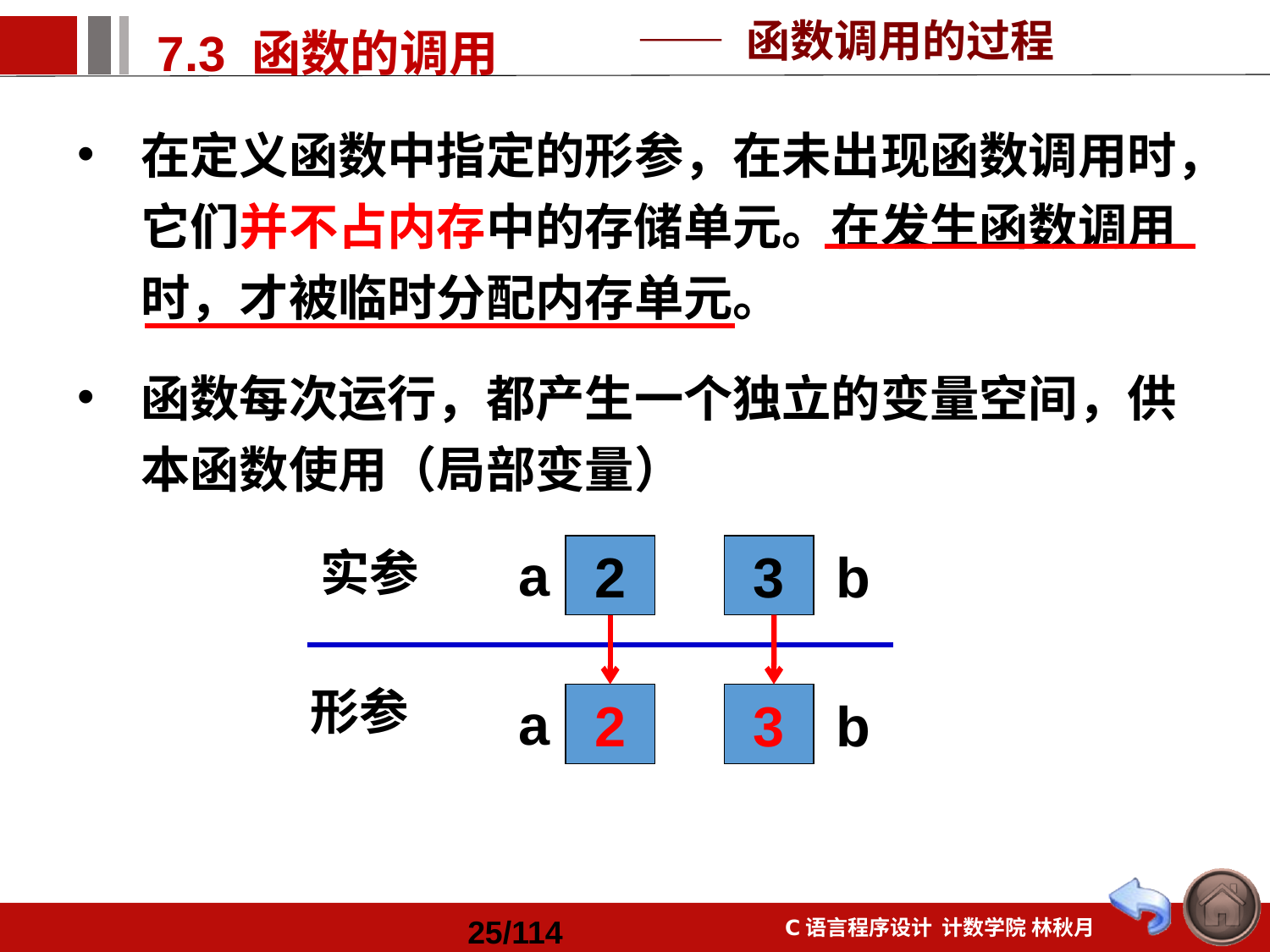

—— 函数调用的过程
在定义函数中指定的形参，在未出现函数调用时，它们并不占内存中的存储单元。在发生函数调用时，才被临时分配内存单元。

函数每次运行，都产生一个独立的变量空间，供本函数使用（局部变量）
a
实参
2
3
b
形参
a

2

3
b